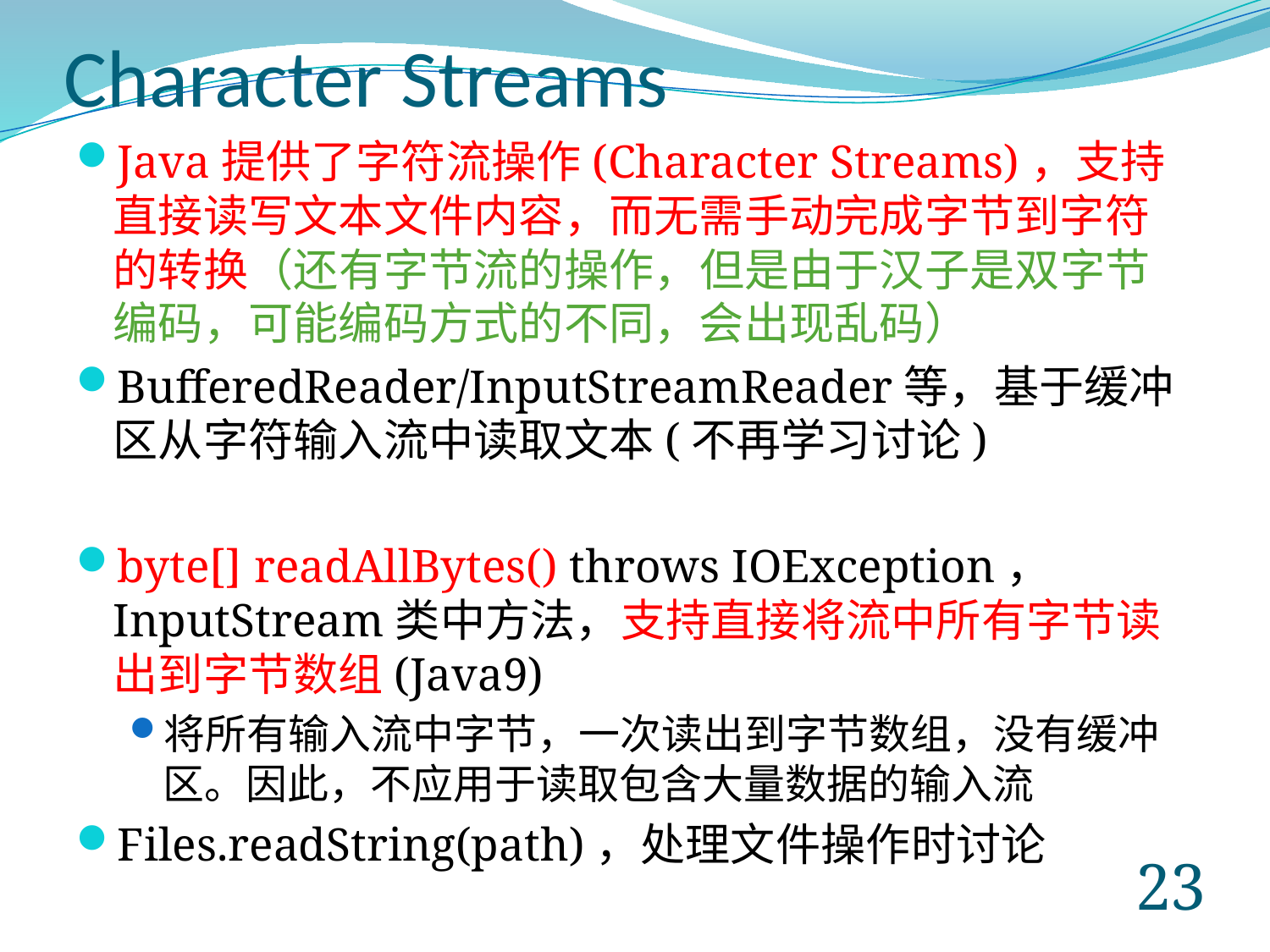

# Character Streams
Java提供了字符流操作(Character Streams)，支持直接读写文本文件内容，而无需手动完成字节到字符的转换（还有字节流的操作，但是由于汉子是双字节编码，可能编码方式的不同，会出现乱码）
BufferedReader/InputStreamReader等，基于缓冲区从字符输入流中读取文本(不再学习讨论)

byte[] readAllBytes​() throws IOException， InputStream类中方法，支持直接将流中所有字节读出到字节数组(Java9)
将所有输入流中字节，一次读出到字节数组，没有缓冲区。因此，不应用于读取包含大量数据的输入流
Files.readString(path)，处理文件操作时讨论

23